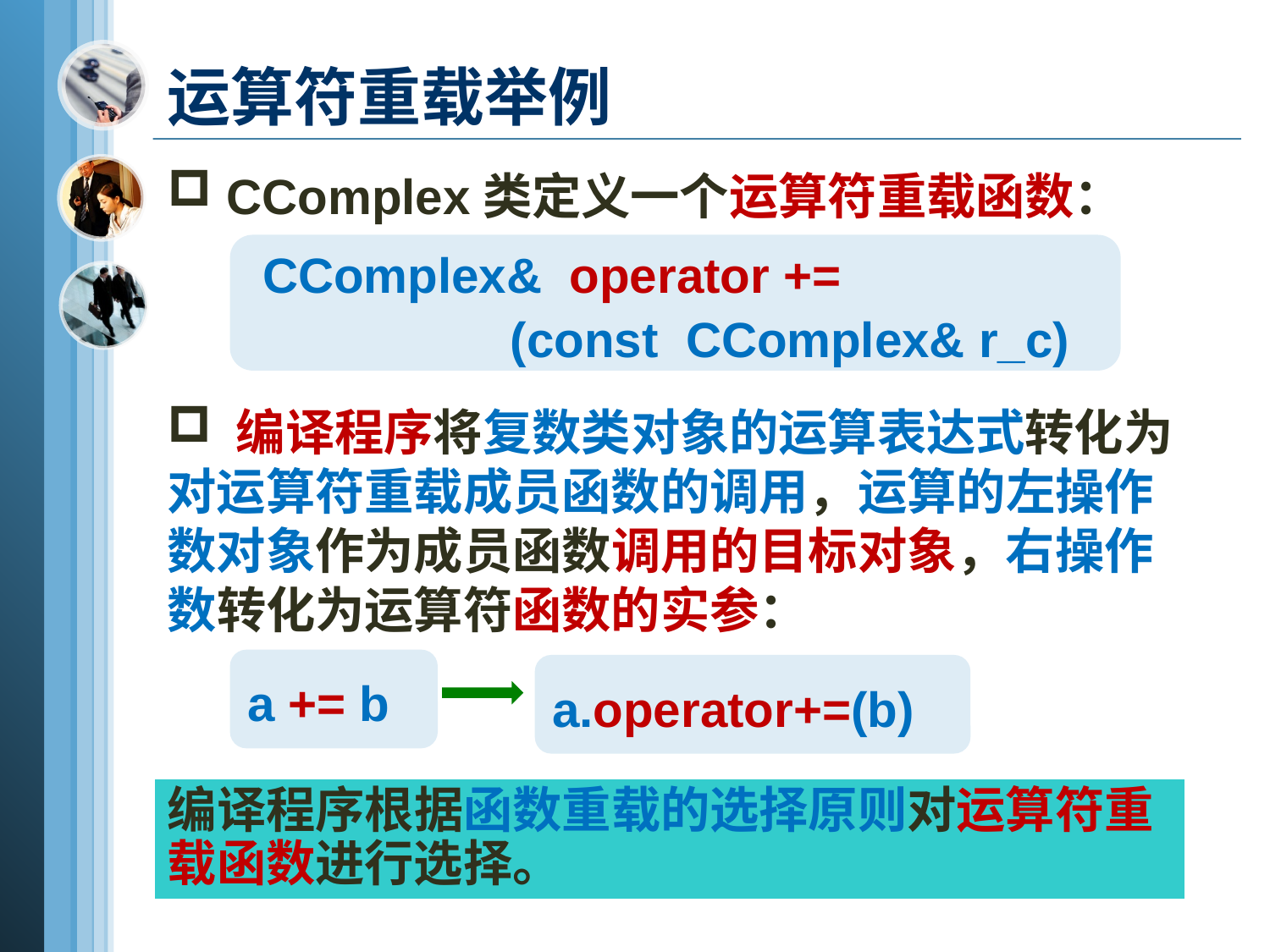

运算符重载举例
 CComplex类定义一个运算符重载函数：
 CComplex&  operator +=
                   (const  CComplex& r_c)
 编译程序将复数类对象的运算表达式转化为对运算符重载成员函数的调用，运算的左操作数对象作为成员函数调用的目标对象，右操作数转化为运算符函数的实参：
a += b
a.operator+=(b)

编译程序根据函数重载的选择原则对运算符重
载函数进行选择。